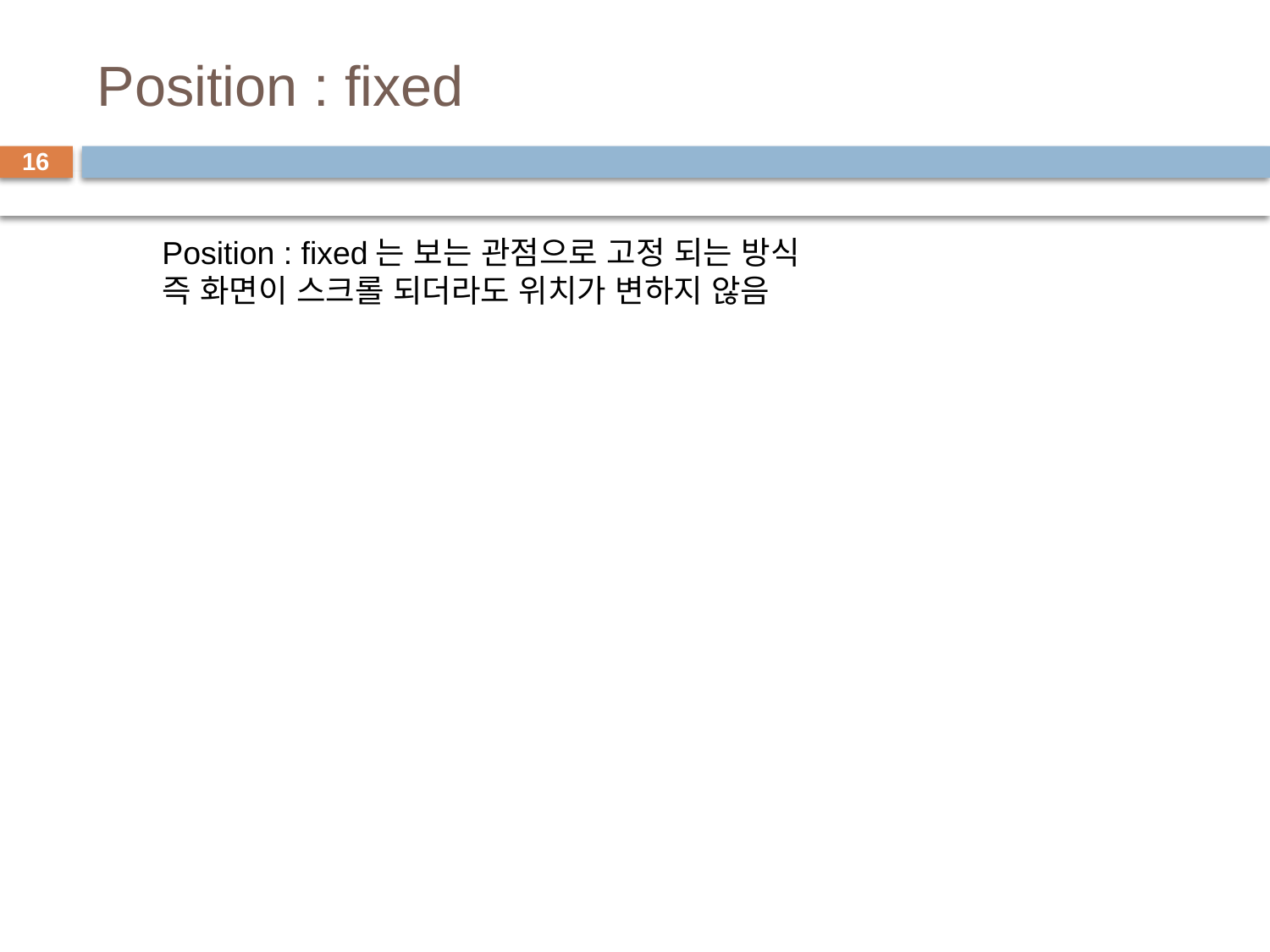

# Position : fixed
16
Position : fixed는 보는 관점으로 고정 되는 방식
즉 화면이 스크롤 되더라도 위치가 변하지 않음